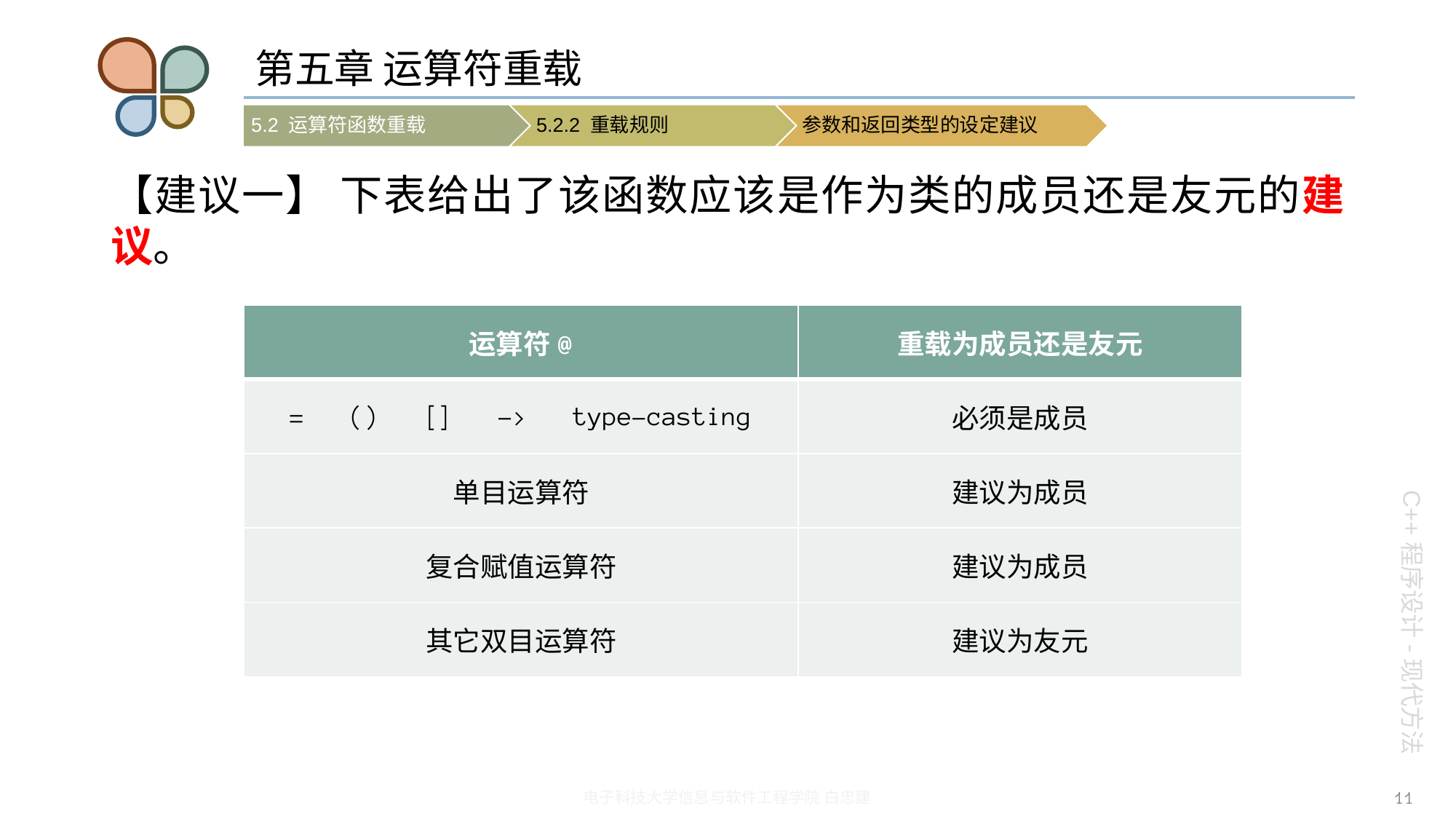

# 第五章 运算符重载
5.2 运算符函数重载
5.2.2 重载规则
参数和返回类型的设定建议
【建议一】 下表给出了该函数应该是作为类的成员还是友元的建议。
| 运算符@ | 重载为成员还是友元 |
| --- | --- |
| = () [] -> type-casting | 必须是成员 |
| 单目运算符 | 建议为成员 |
| 复合赋值运算符 | 建议为成员 |
| 其它双目运算符 | 建议为友元 |
11